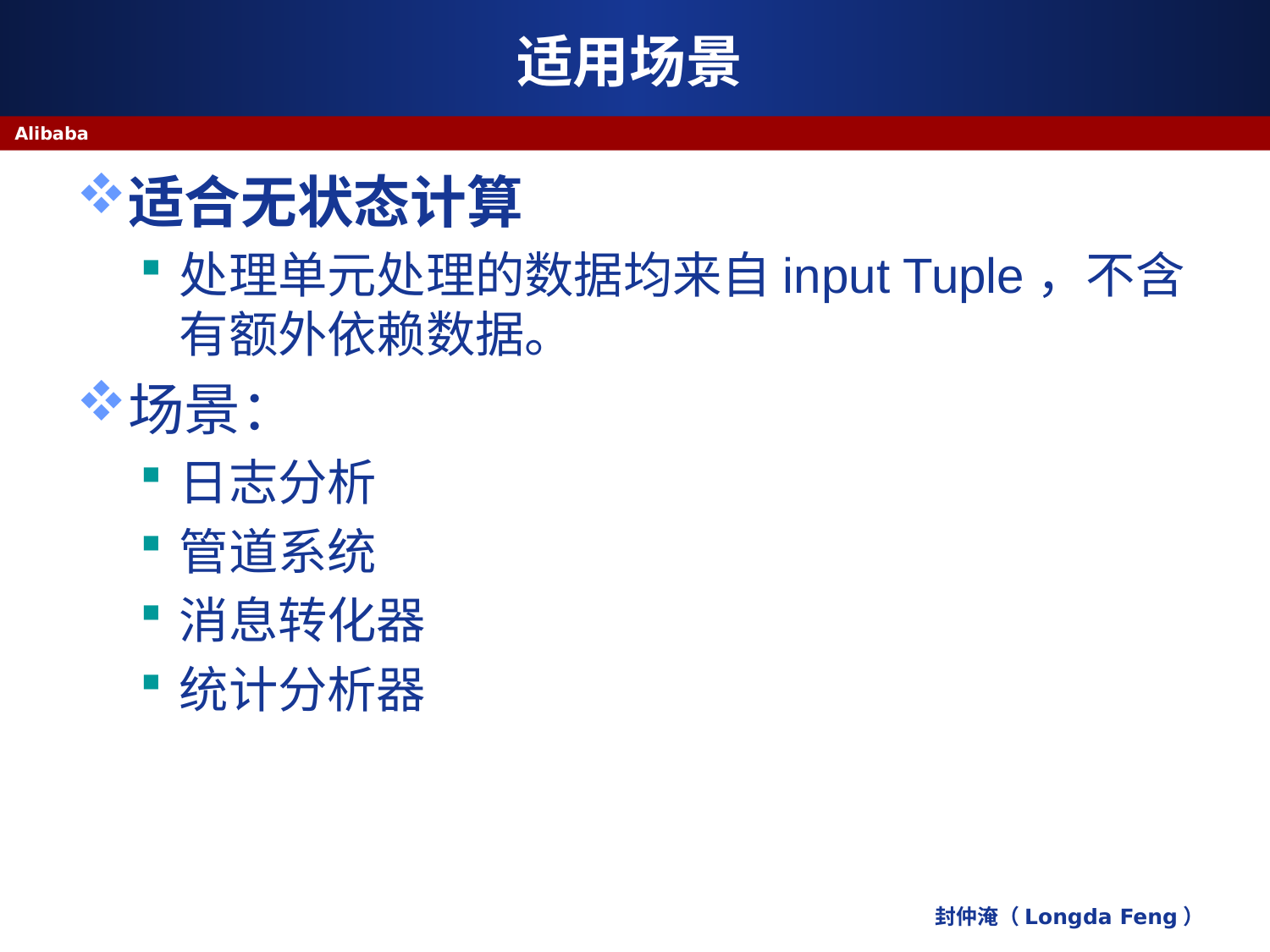

# 适用场景
Alibaba
适合无状态计算
处理单元处理的数据均来自input Tuple，不含有额外依赖数据。
场景：
日志分析
管道系统
消息转化器
统计分析器
封仲淹（Longda Feng）